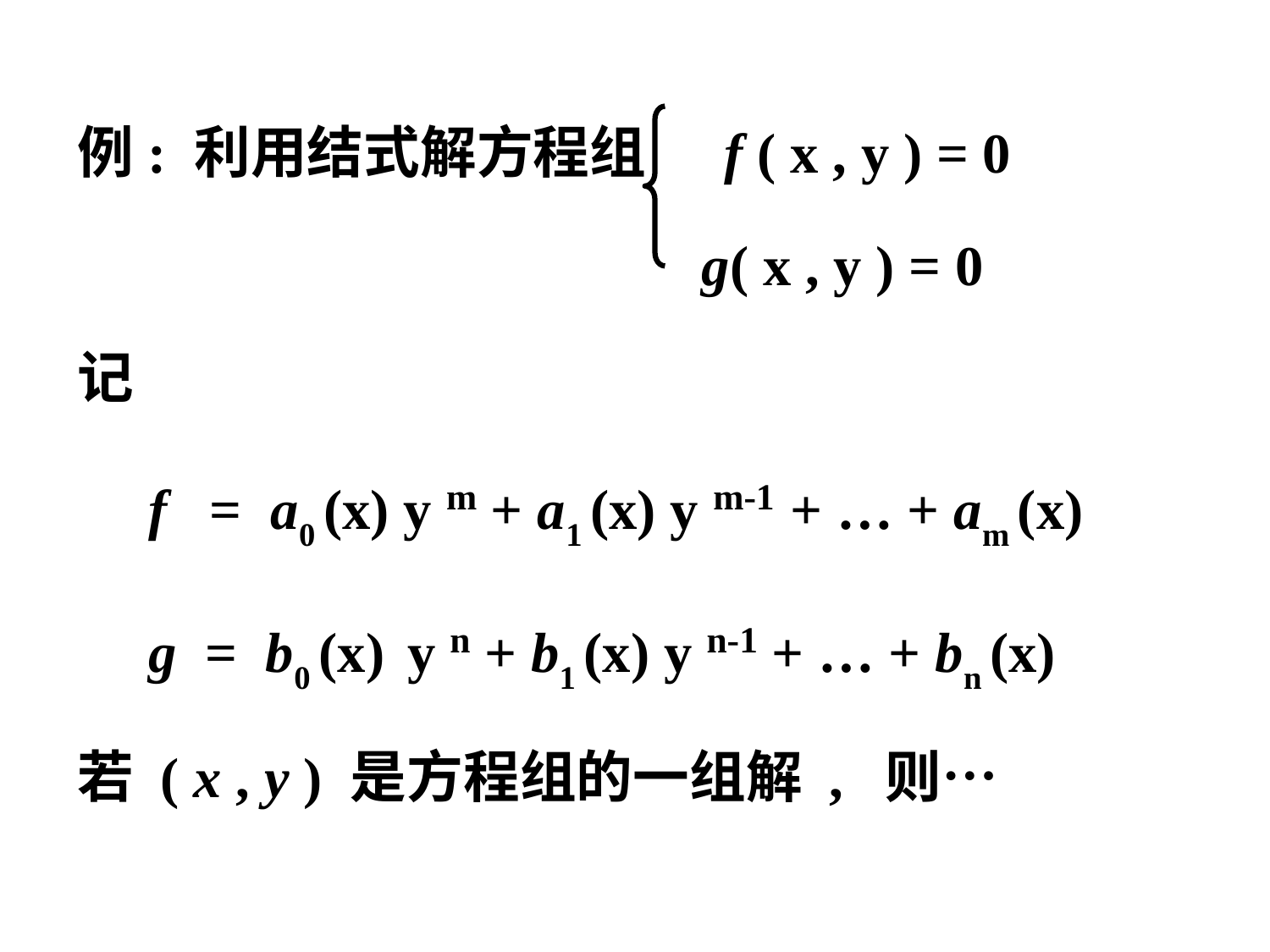

例: 利用结式解方程组     f ( x , y ) = 0
                                            g( x , y ) = 0
记
     f   =  a0 (x) y m + a1 (x) y m-1 + … + am (x)
     g  =  b0 (x)  y n + b1 (x) y n-1 + … + bn (x)
若 ( x , y ) 是方程组的一组解 ,  则…